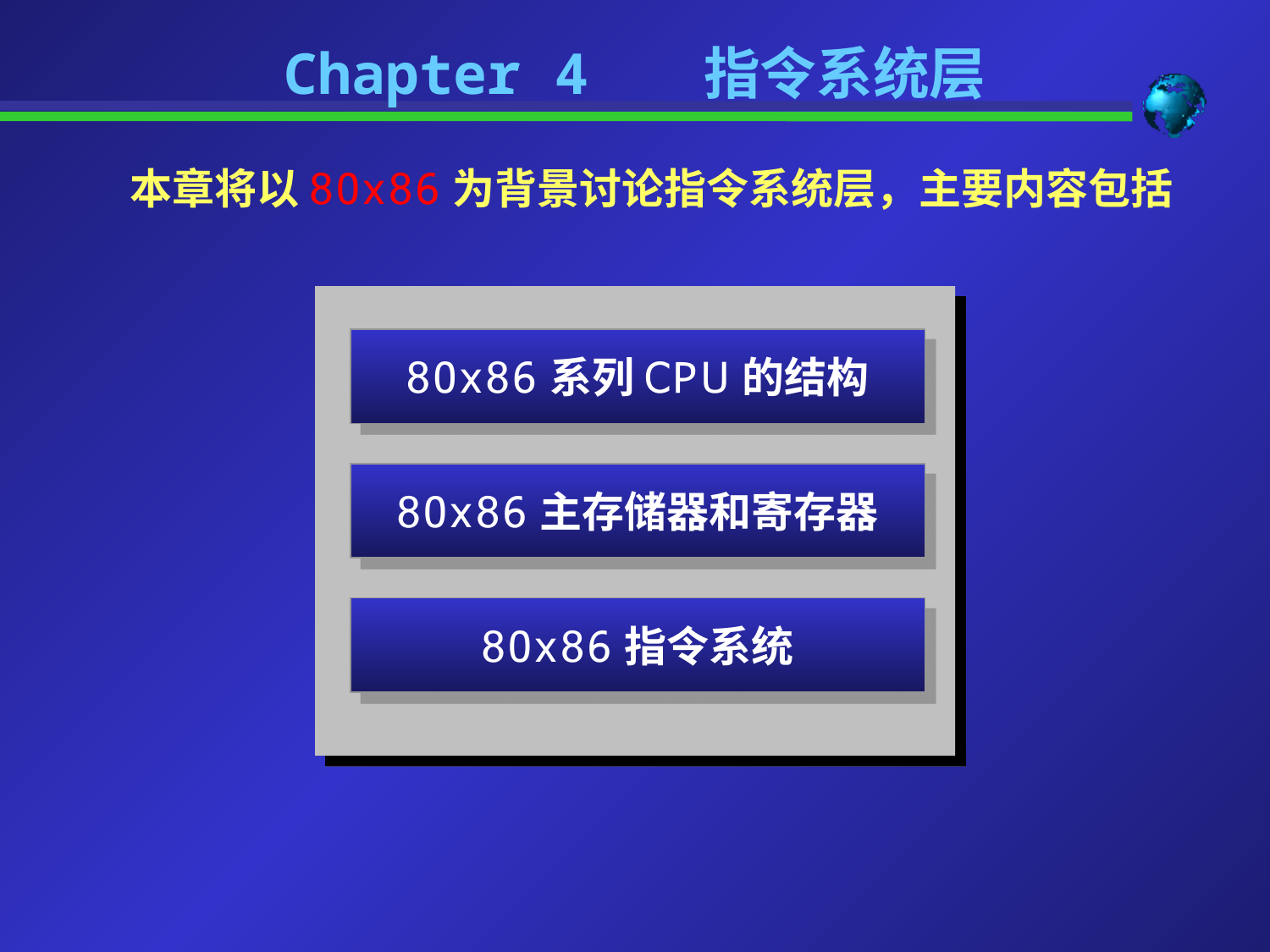

Chapter 4   指令系统层
本章将以80x86为背景讨论指令系统层，主要内容包括

80x86系列CPU的结构
80x86主存储器和寄存器
80x86指令系统
3